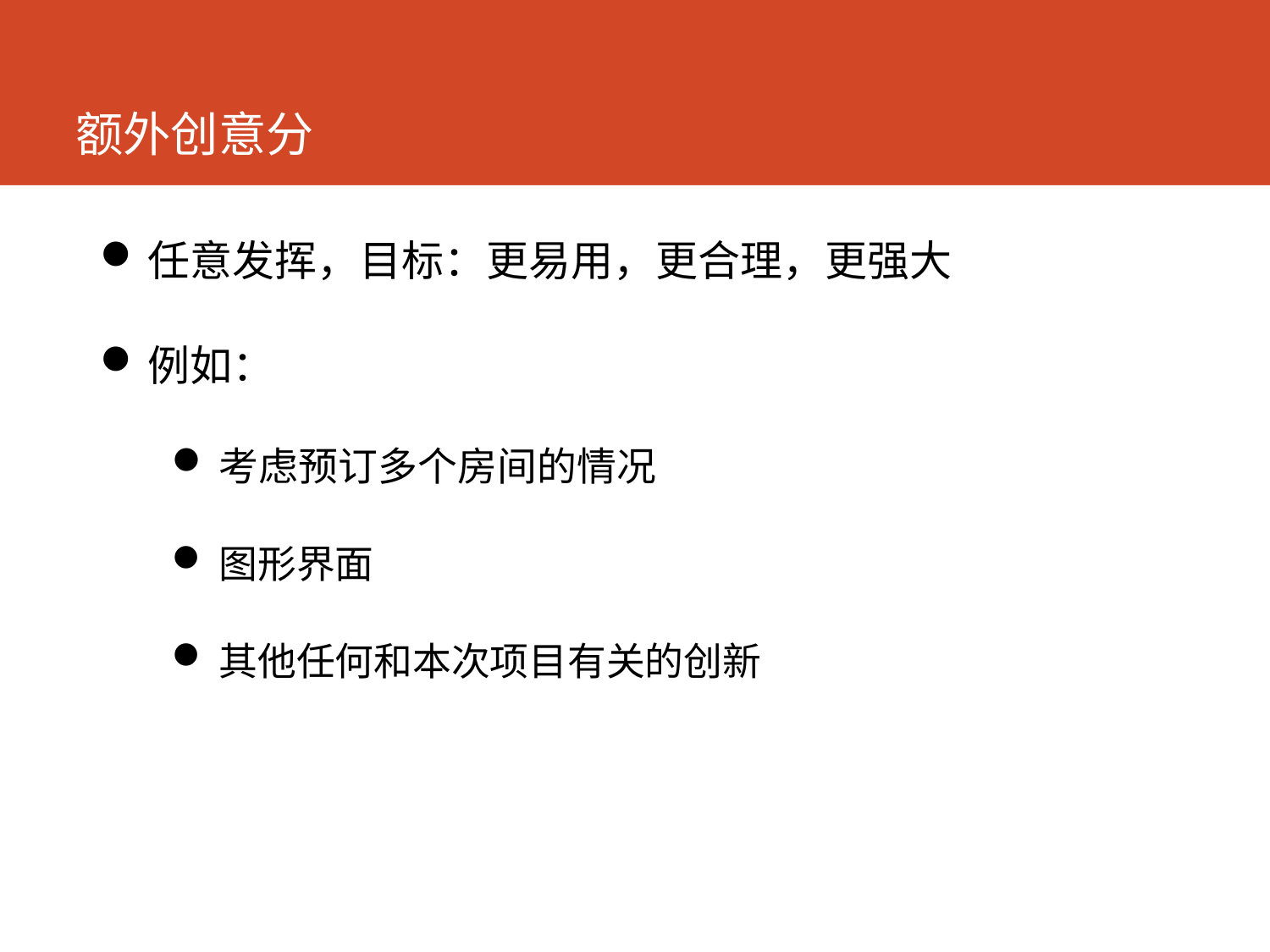

# 额外创意分
任意发挥，目标：更易用，更合理，更强大
例如：
考虑预订多个房间的情况
图形界面
其他任何和本次项目有关的创新